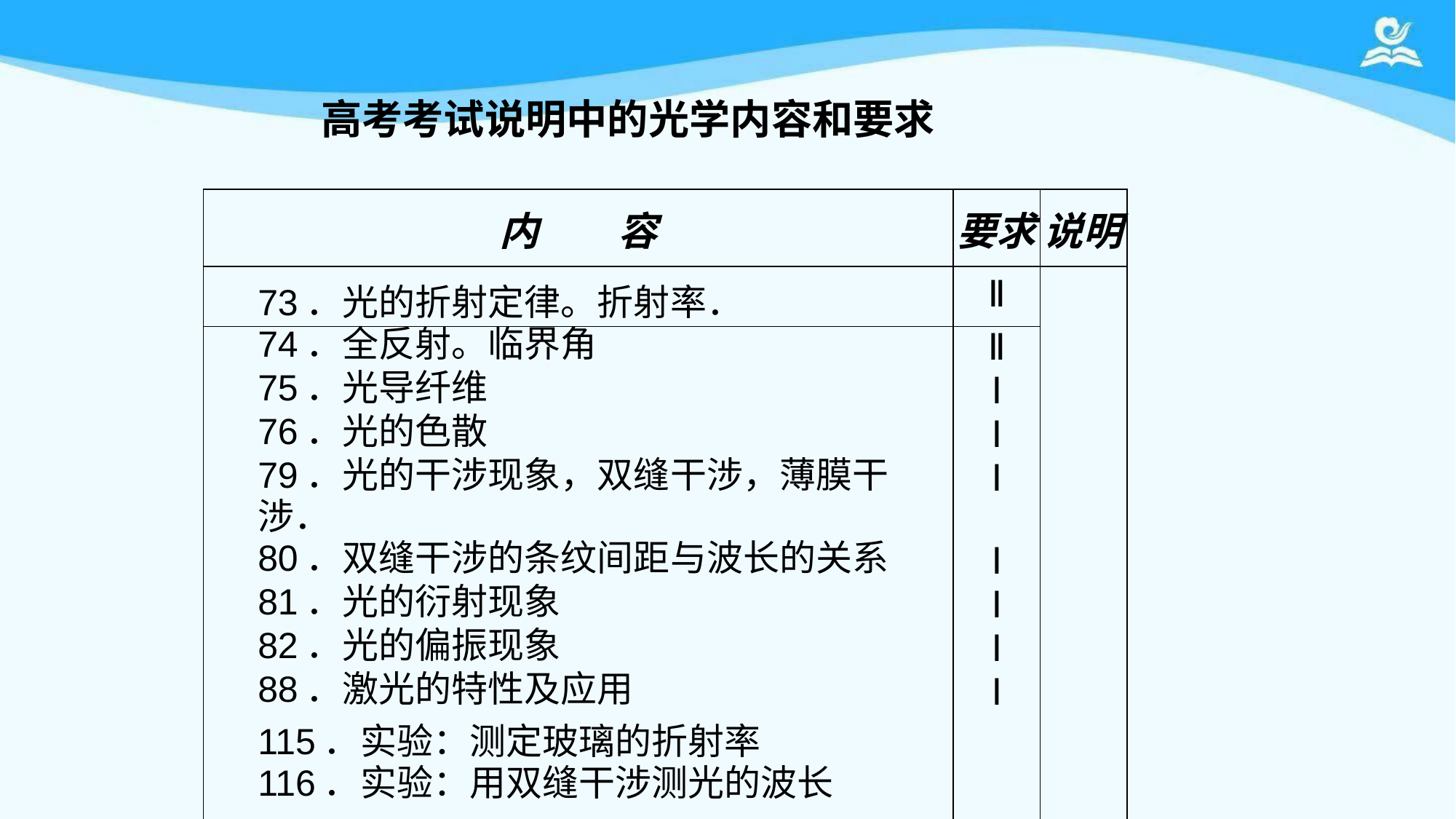

# 高考考试说明中的光学内容和要求
| 内 容 | 要求 | 说明 |
| --- | --- | --- |
| 73．光的折射定律。折射率． | Ⅱ |  |
| 74．全反射。临界角 | Ⅱ |  |
| 75．光导纤维 | Ⅰ |  |
| 76．光的色散 | Ⅰ |  |
| 79．光的干涉现象，双缝干涉，薄膜干涉． | Ⅰ |  |
| 80．双缝干涉的条纹间距与波长的关系 | Ⅰ |  |
| 81．光的衍射现象 | Ⅰ |  |
| 82．光的偏振现象 | Ⅰ |  |
| 88．激光的特性及应用 115．实验：测定玻璃的折射率 | Ⅰ |  |
| 116．实验：用双缝干涉测光的波长 |  |  |